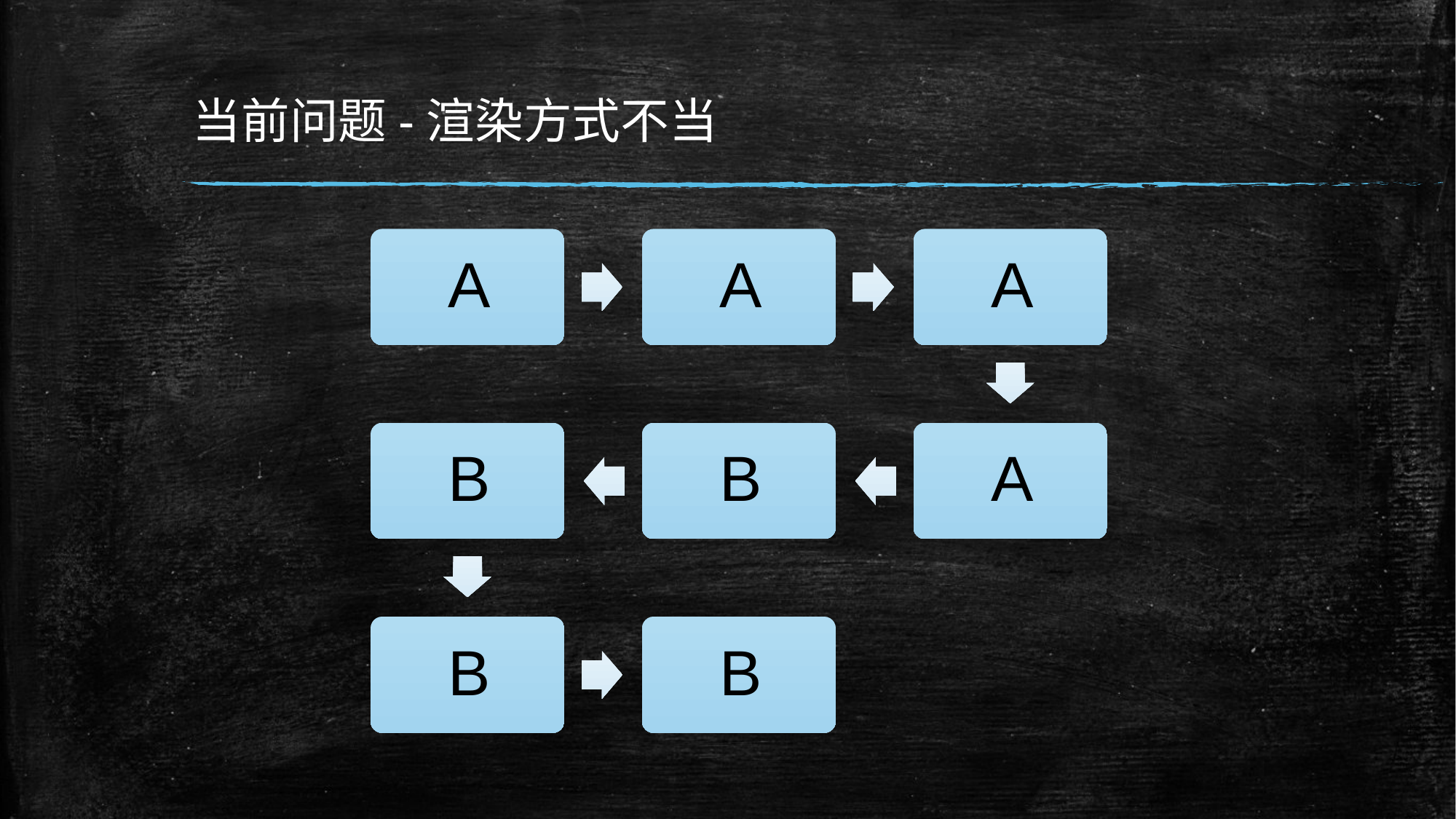

# 当前问题-渲染方式不当
A

A

A

A

B

B

B

B